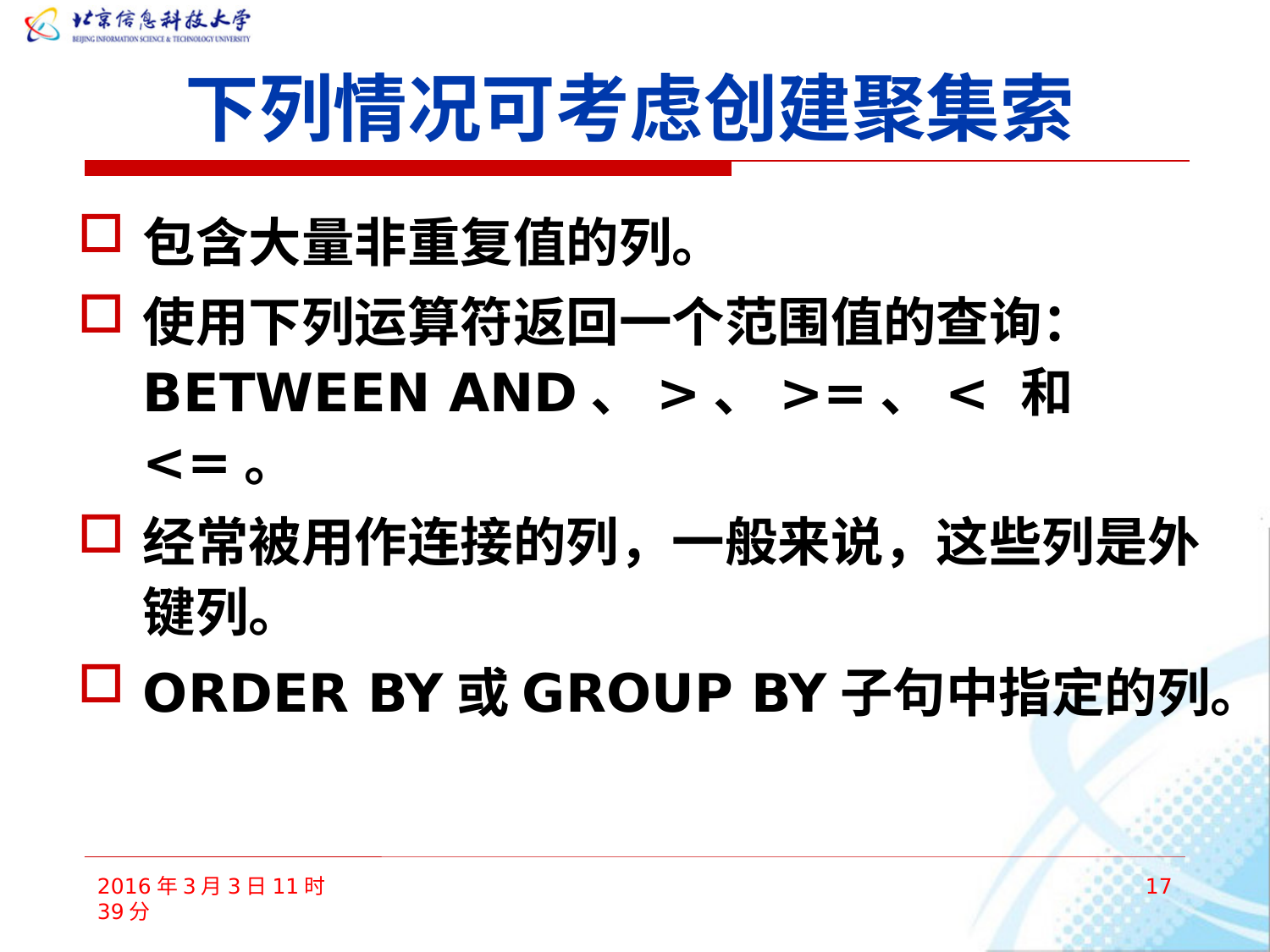

# 下列情况可考虑创建聚集索
包含大量非重复值的列。
使用下列运算符返回一个范围值的查询：BETWEEN AND、>、>=、< 和 <=。
经常被用作连接的列，一般来说，这些列是外键列。
ORDER BY或GROUP BY子句中指定的列。
2016年3月3日11时39分
17